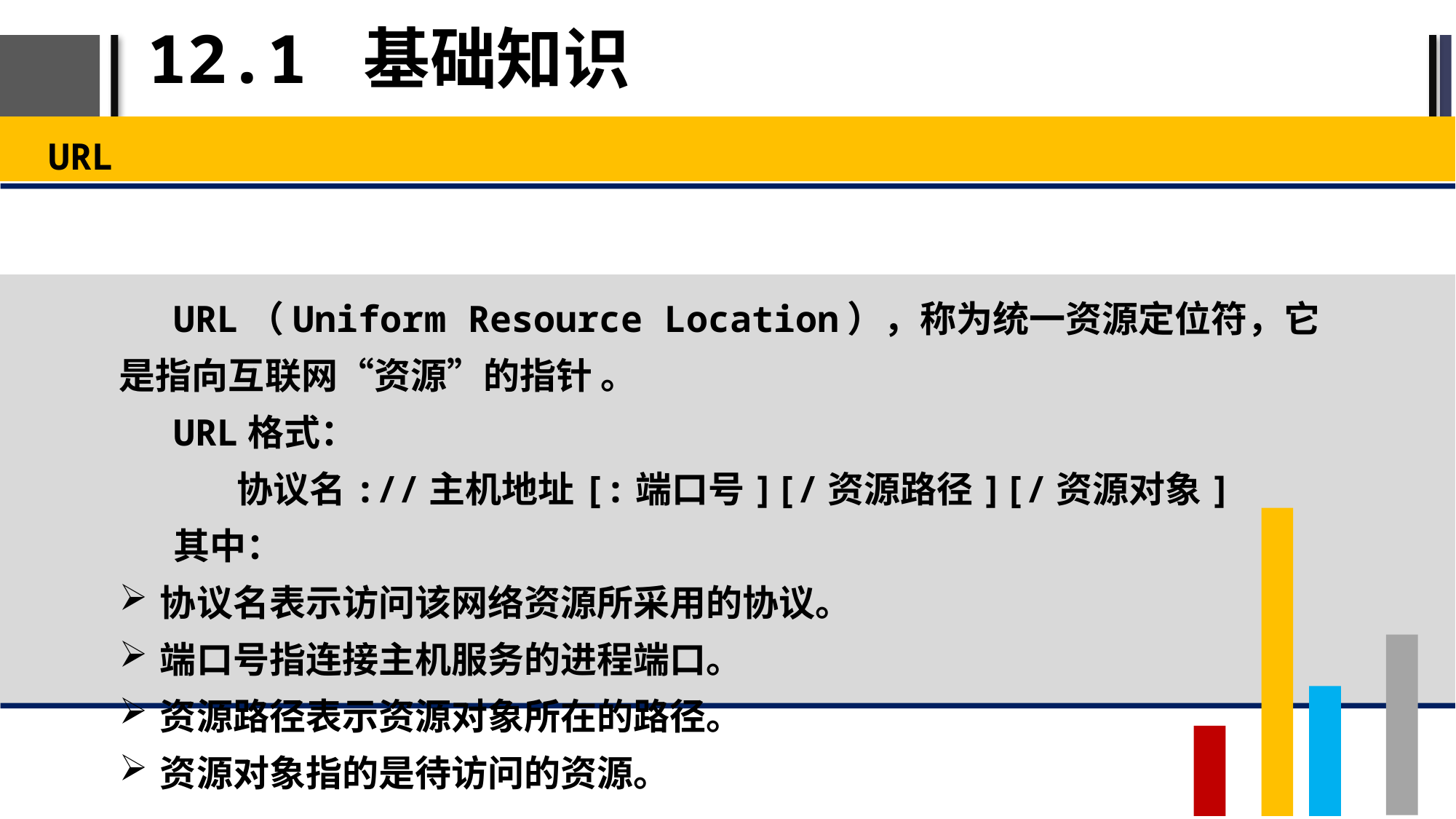

# 12.1 基础知识

URL

URL（Uniform Resource Location），称为统一资源定位符，它是指向互联网“资源”的指针 。
URL格式：
协议名://主机地址[:端口号][/资源路径][/资源对象]
其中：
协议名表示访问该网络资源所采用的协议。
端口号指连接主机服务的进程端口。
资源路径表示资源对象所在的路径。
资源对象指的是待访问的资源。